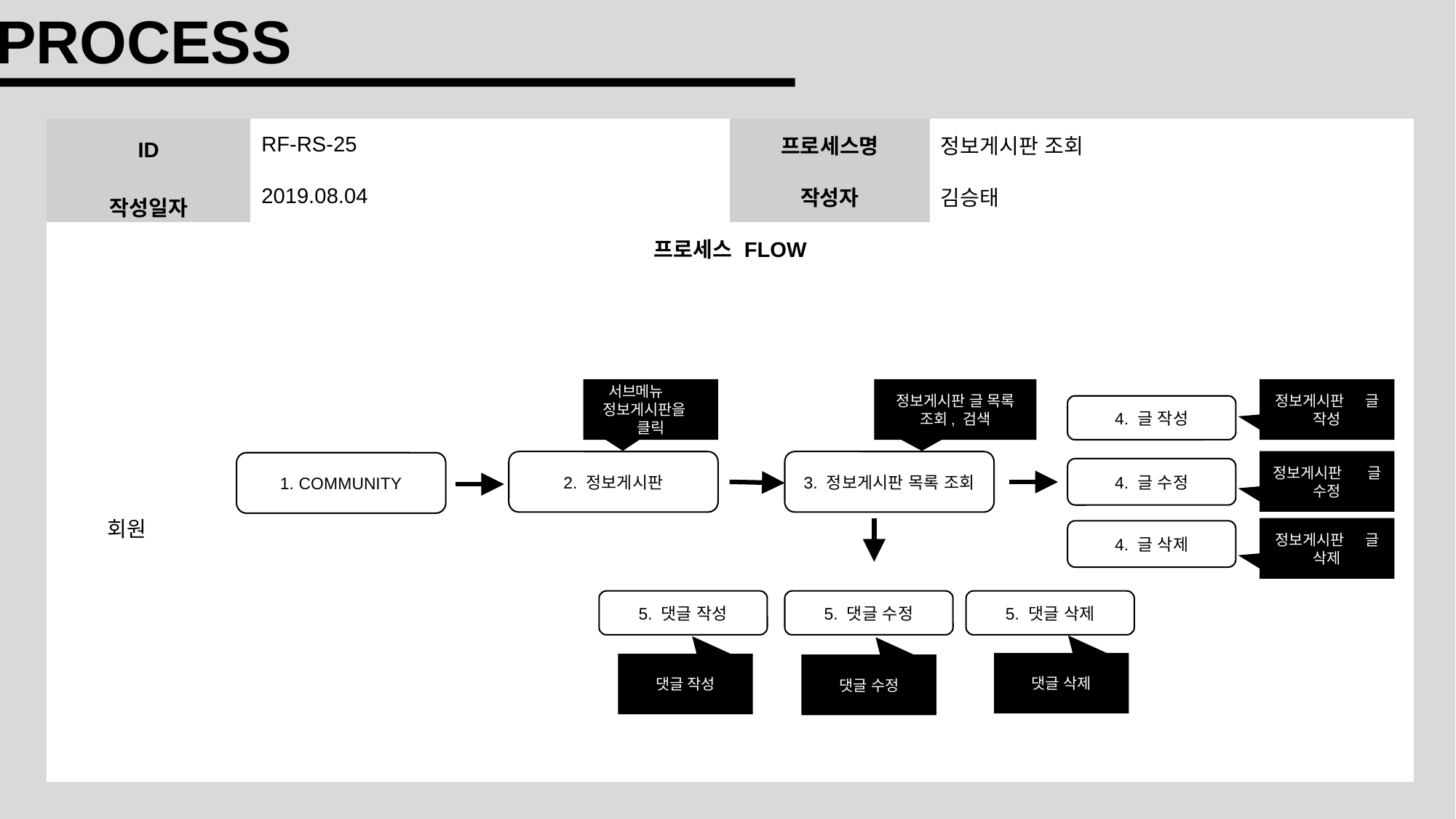

PROCESS

| ID |  | RF-RS-25 | 프로세스명 | 정보게시판 조회 |
| --- | --- | --- | --- | --- |
| 작성일자 |  | 2019.08.04 | 작성자 | 김승태 |
| 프로세스 FLOW |  |  |  |  |
| 회원 |  |  |  |  |
서브메뉴        정보게시판을    클릭
정보게시판 글 목록 조회, 검색
정보게시판     글 작성
4. 글 작성
정보게시판      글 수정
2. 정보게시판
3. 정보게시판 목록 조회
1. COMMUNITY
4. 글 수정
정보게시판     글 삭제
4. 글 삭제
5. 댓글 작성
5. 댓글 수정
5. 댓글 삭제
댓글 삭제
댓글 작성
댓글 수정